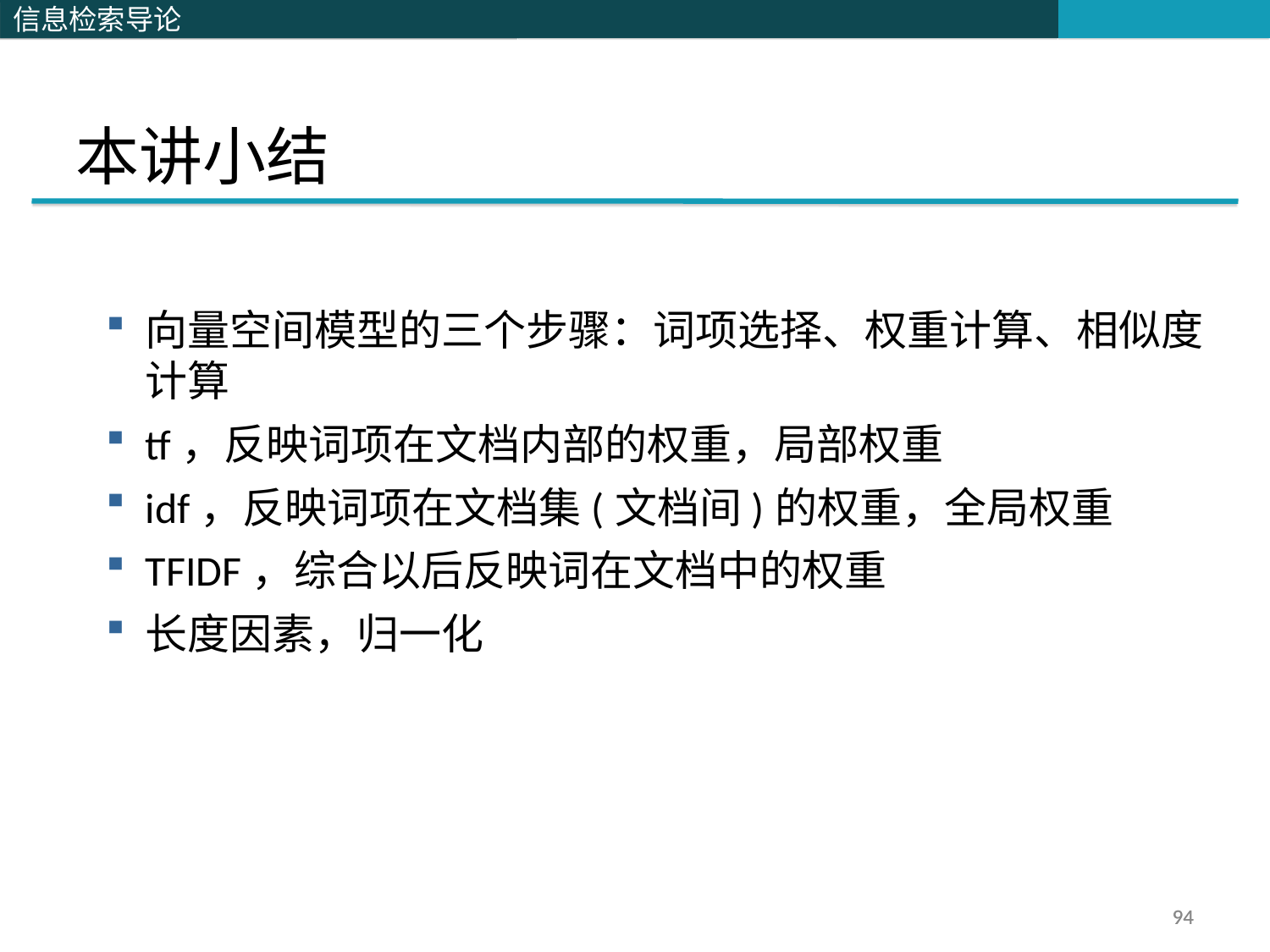

本讲小结
向量空间模型的三个步骤：词项选择、权重计算、相似度计算
tf，反映词项在文档内部的权重，局部权重
idf，反映词项在文档集(文档间)的权重，全局权重
TFIDF，综合以后反映词在文档中的权重
长度因素，归一化
94
94